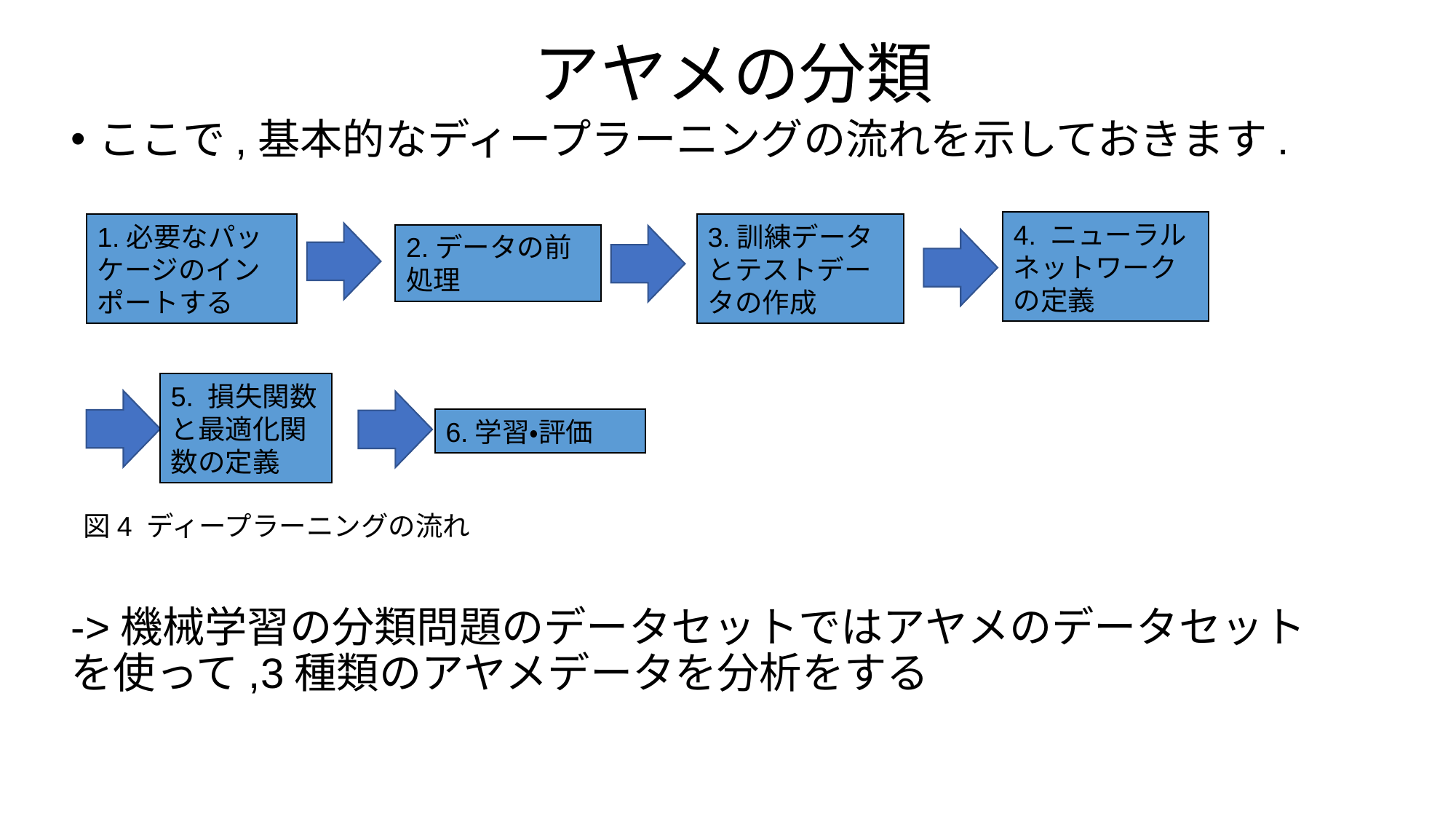

# アヤメの分類
ここで,基本的なディープラーニングの流れを示しておきます.

->機械学習の分類問題のデータセットではアヤメのデータセットを使って,3種類のアヤメデータを分析をする
4. ニューラルネットワークの定義
1.必要なパッケージのインポートする
3.訓練データとテストデータの作成

2.データの前処理

5. 損失関数と最適化関数の定義

6.学習・評価
図4 ディープラーニングの流れ